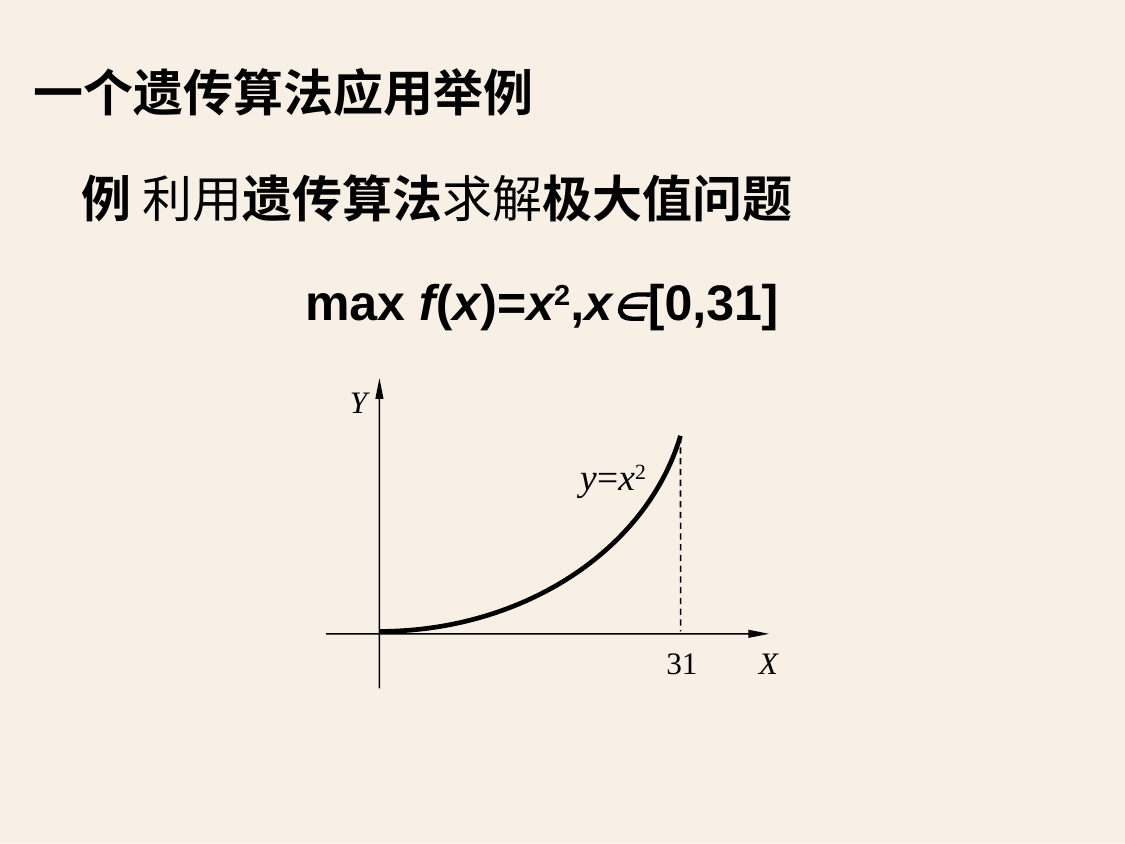

一个遗传算法应用举例
例 利用遗传算法求解极大值问题
                max f(x)=x2,x∈[0,31]

Y

y=x2

  31        X